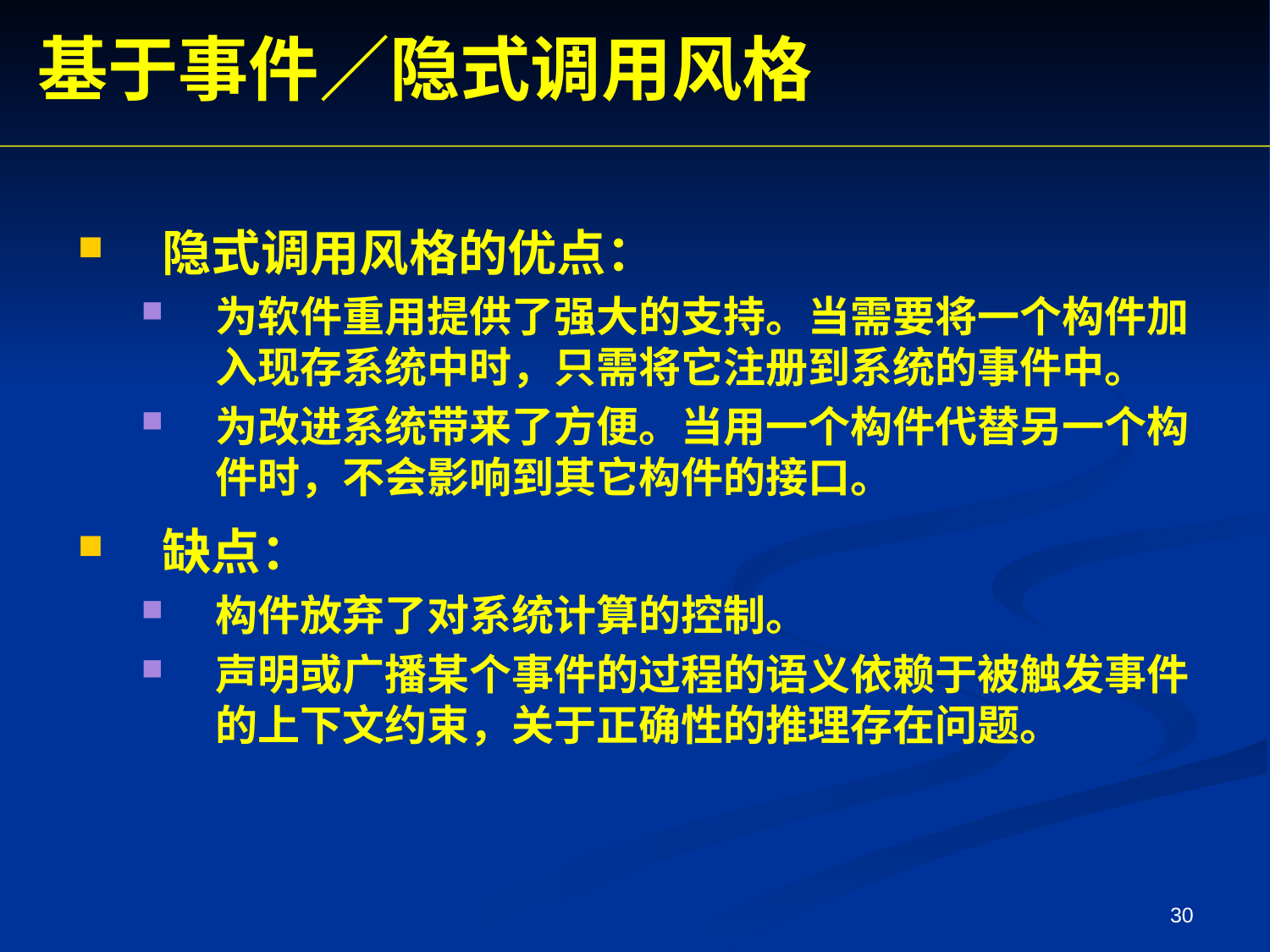

基于事件／隐式调用风格

隐式调用风格的优点：
为软件重用提供了强大的支持。当需要将一个构件加入现存系统中时，只需将它注册到系统的事件中。
为改进系统带来了方便。当用一个构件代替另一个构件时，不会影响到其它构件的接口。
缺点：
构件放弃了对系统计算的控制。
声明或广播某个事件的过程的语义依赖于被触发事件的上下文约束，关于正确性的推理存在问题。
30